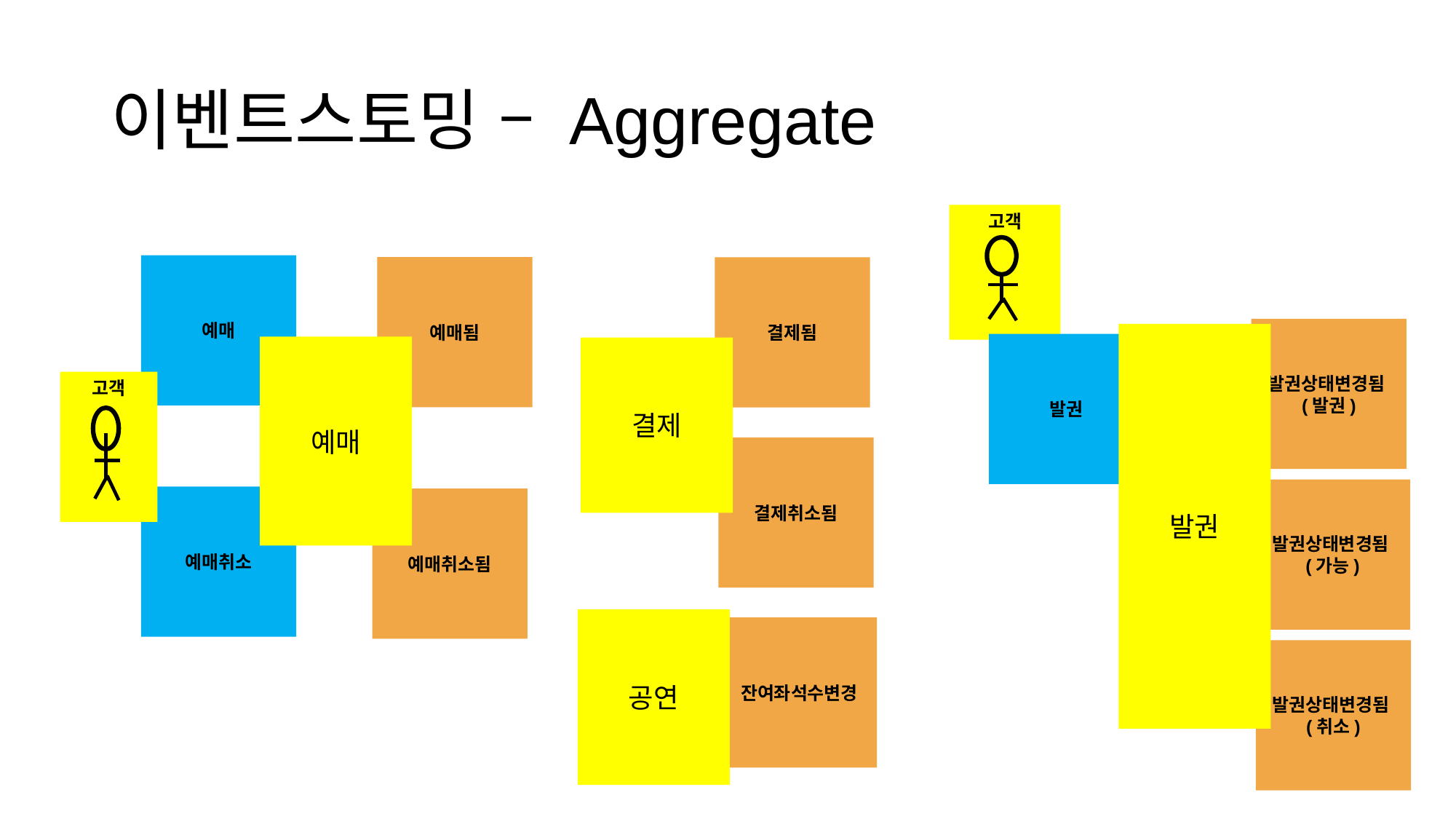

# 이벤트스토밍 – Aggregate
고객

예매
예매됨
결제됨
발권상태변경됨(발권)
발권
발권
예매
결제
고객

결제취소됨
발권상태변경됨(가능)
예매취소
예매취소됨
공연
잔여좌석수변경
발권상태변경됨(취소)